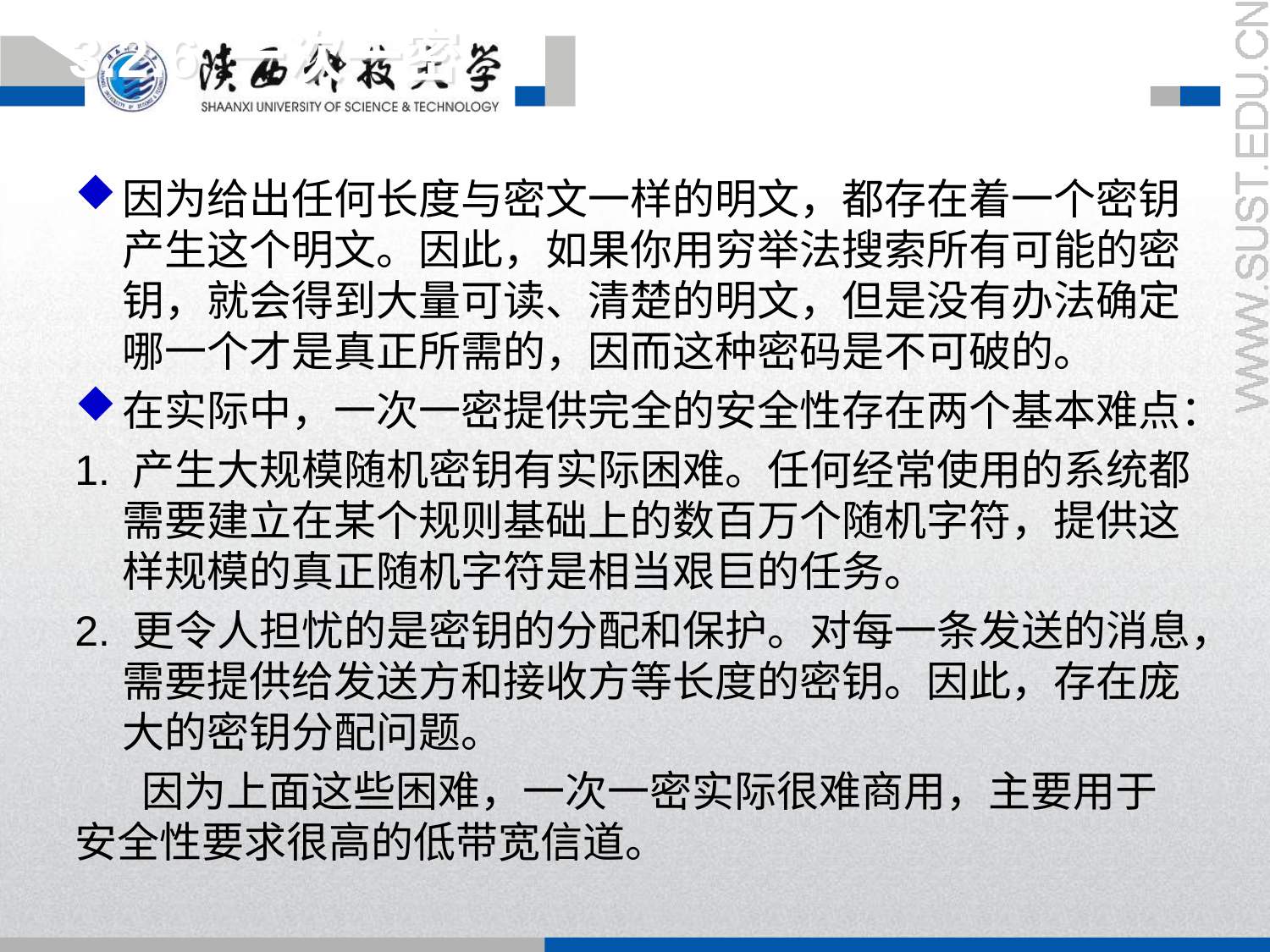

3.2.6 一次一密
因为给出任何长度与密文一样的明文，都存在着一个密钥产生这个明文。因此，如果你用穷举法搜索所有可能的密钥，就会得到大量可读、清楚的明文，但是没有办法确定哪一个才是真正所需的，因而这种密码是不可破的。
在实际中，一次一密提供完全的安全性存在两个基本难点：
1. 产生大规模随机密钥有实际困难。任何经常使用的系统都需要建立在某个规则基础上的数百万个随机字符，提供这样规模的真正随机字符是相当艰巨的任务。
2. 更令人担忧的是密钥的分配和保护。对每一条发送的消息，需要提供给发送方和接收方等长度的密钥。因此，存在庞大的密钥分配问题。
      因为上面这些困难，一次一密实际很难商用，主要用于安全性要求很高的低带宽信道。